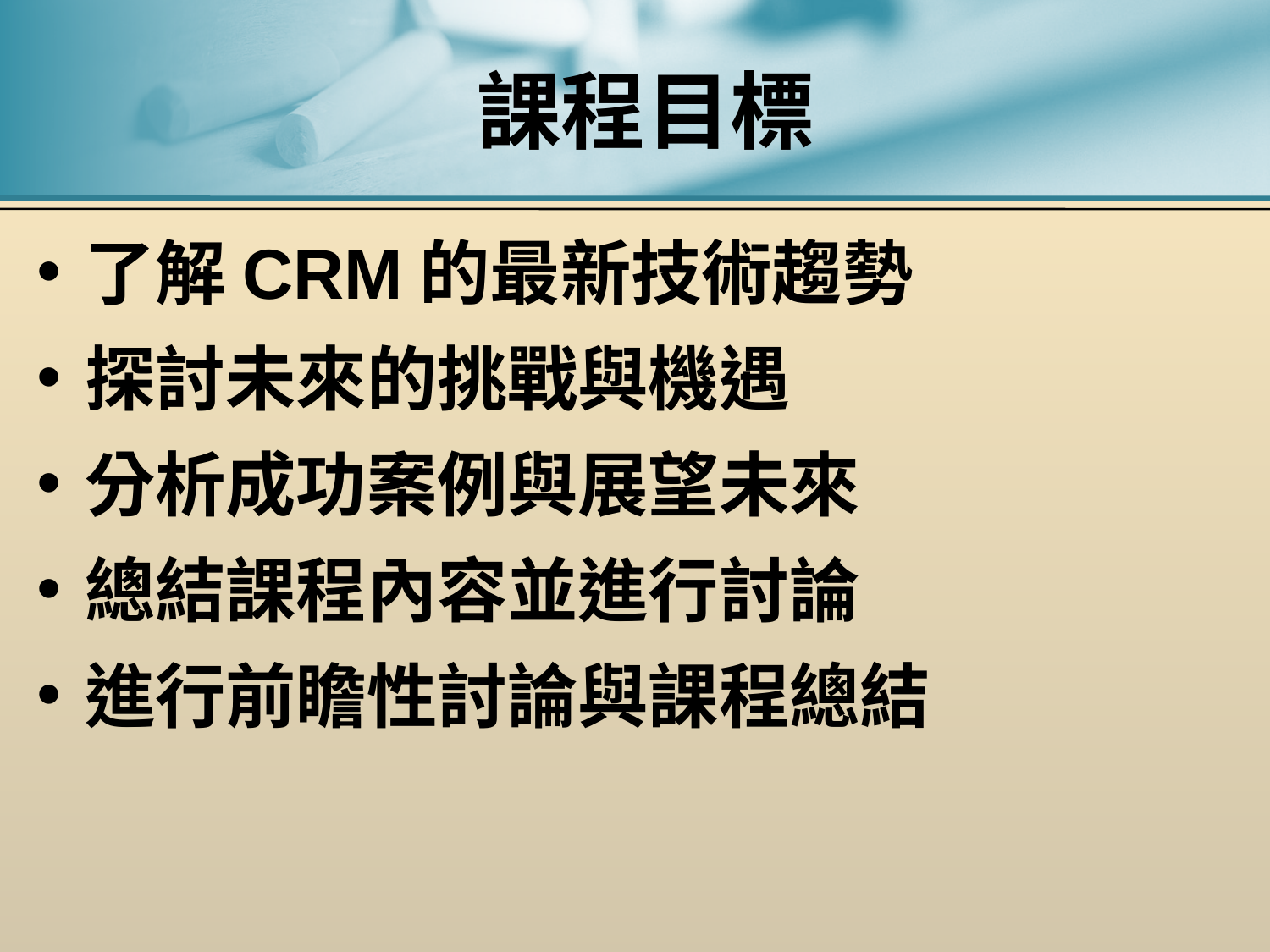

# 課程目標
了解CRM的最新技術趨勢
探討未來的挑戰與機遇
分析成功案例與展望未來
總結課程內容並進行討論
進行前瞻性討論與課程總結